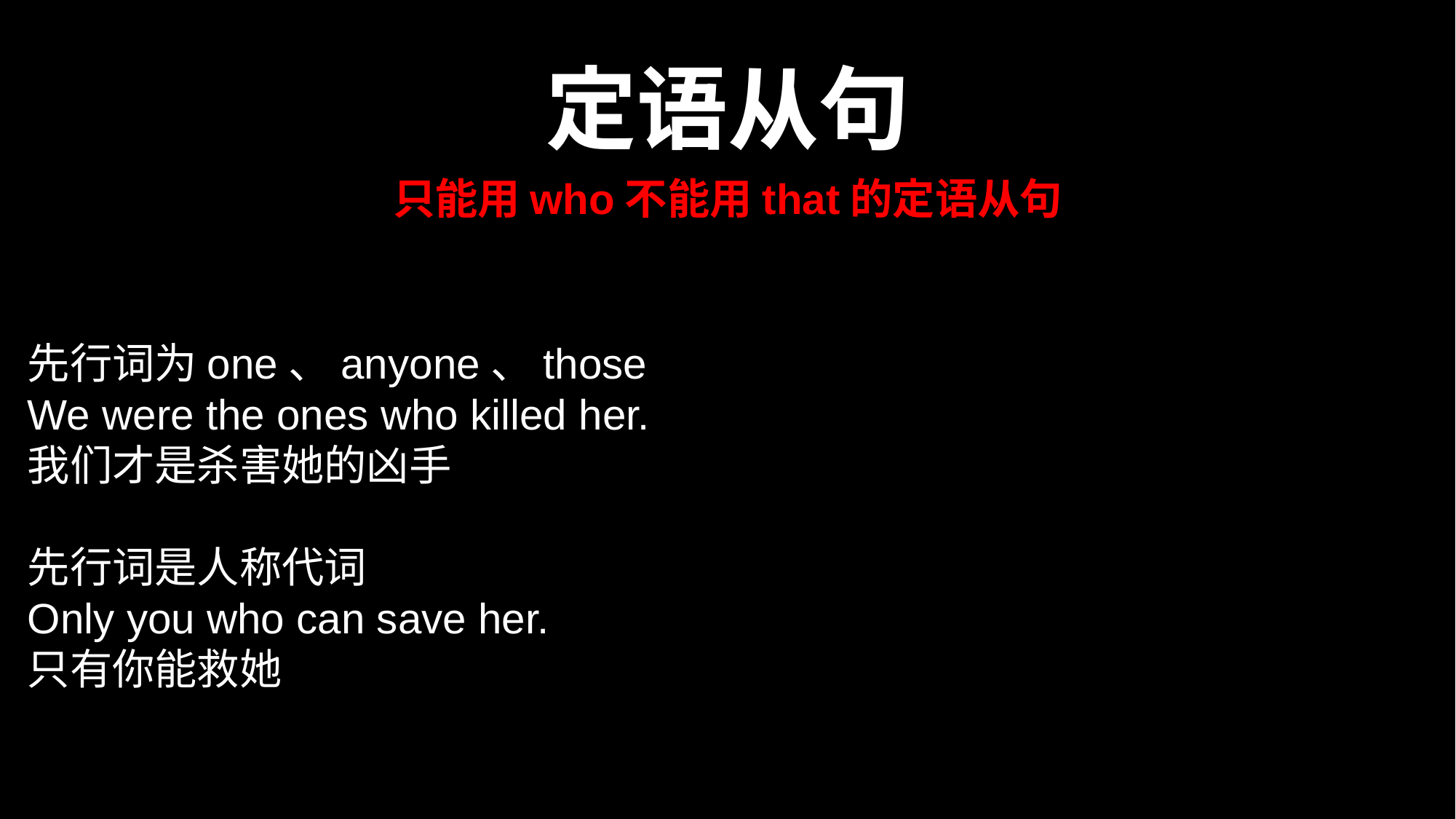

定语从句
只能用who不能用that的定语从句
先行词为one、anyone、those
We were the ones who killed her.
我们才是杀害她的凶手

先行词是人称代词
Only you who can save her.
只有你能救她